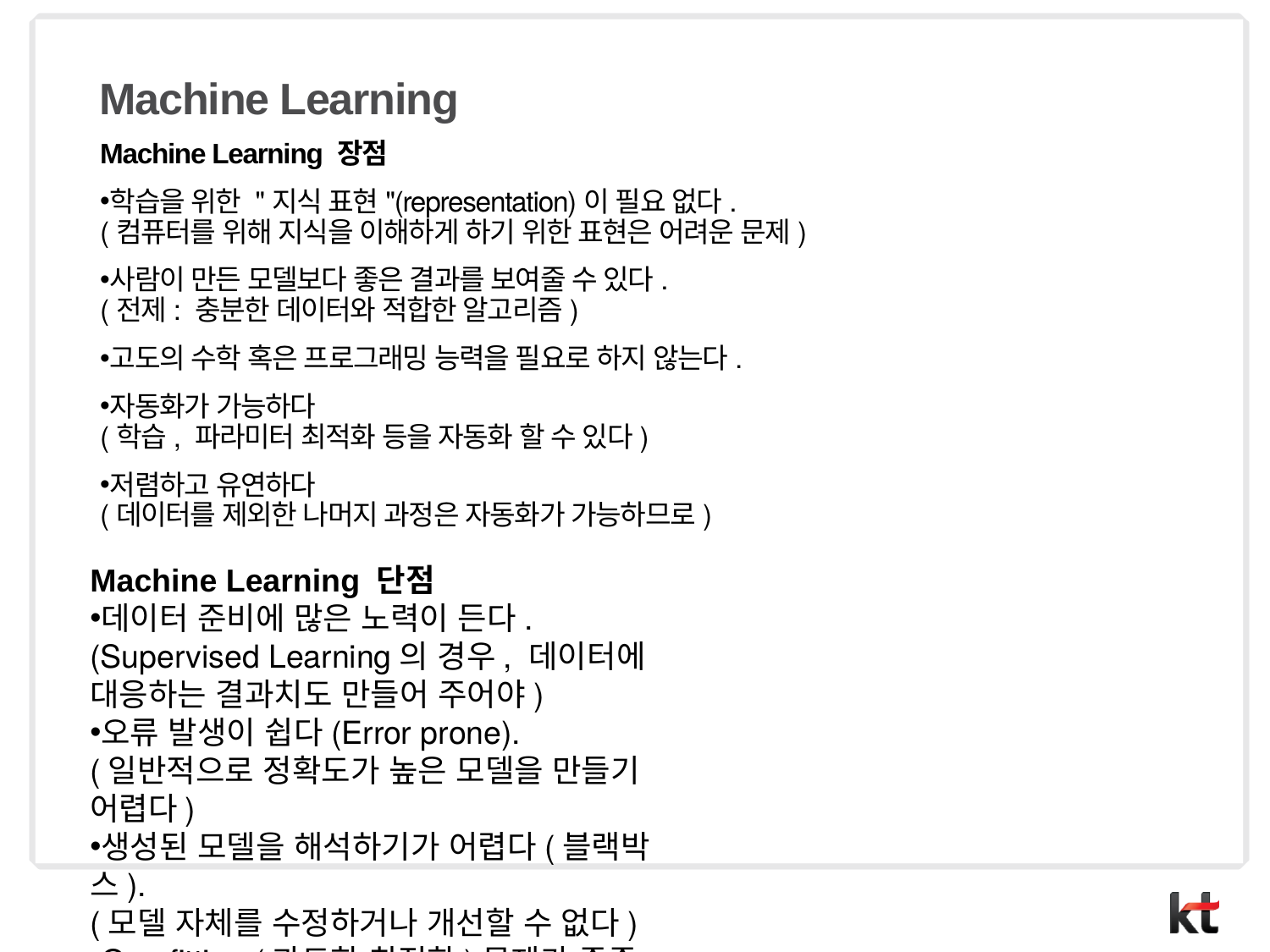

# Machine Learning
Machine Learning 장점
학습을 위한 "지식 표현"(representation)이 필요 없다.
(컴퓨터를 위해 지식을 이해하게 하기 위한 표현은 어려운 문제)
사람이 만든 모델보다 좋은 결과를 보여줄 수 있다.
(전제: 충분한 데이터와 적합한 알고리즘)
고도의 수학 혹은 프로그래밍 능력을 필요로 하지 않는다.
자동화가 가능하다
(학습, 파라미터 최적화 등을 자동화 할 수 있다)
저렴하고 유연하다
(데이터를 제외한 나머지 과정은 자동화가 가능하므로)
Machine Learning 단점
데이터 준비에 많은 노력이 든다.
(Supervised Learning의 경우, 데이터에 대응하는 결과치도 만들어 주어야)
오류 발생이 쉽다(Error prone).
(일반적으로 정확도가 높은 모델을 만들기 어렵다)
생성된 모델을 해석하기가 어렵다(블랙박스).
(모델 자체를 수정하거나 개선할 수 없다)
Overfitting (과도한 최적화)문제가 종종 발생한다
(일부 데이터에만 높은 예측력)